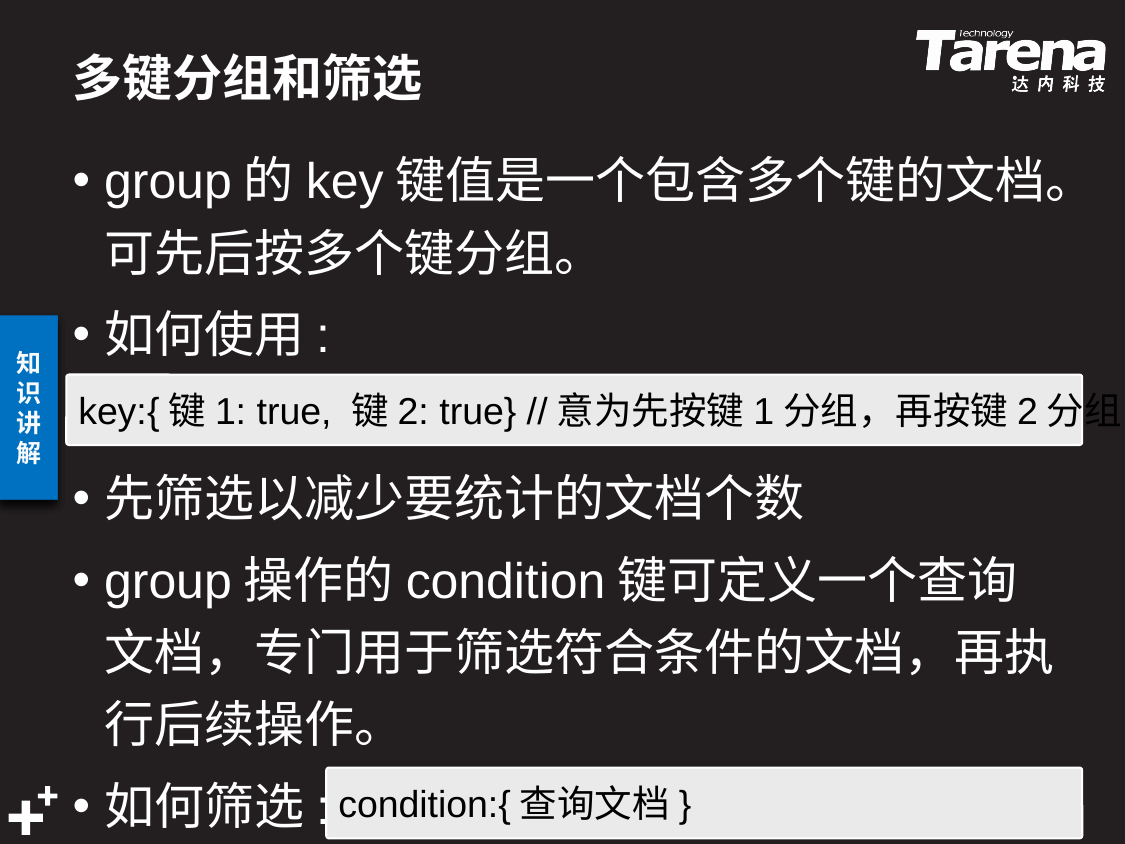

# 多键分组和筛选
group的key键值是一个包含多个键的文档。可先后按多个键分组。
如何使用:

先筛选以减少要统计的文档个数
group操作的condition键可定义一个查询文档，专门用于筛选符合条件的文档，再执行后续操作。
如何筛选:

key:{键1: true, 键2: true} //意为先按键1分组，再按键2分组
condition:{查询文档}